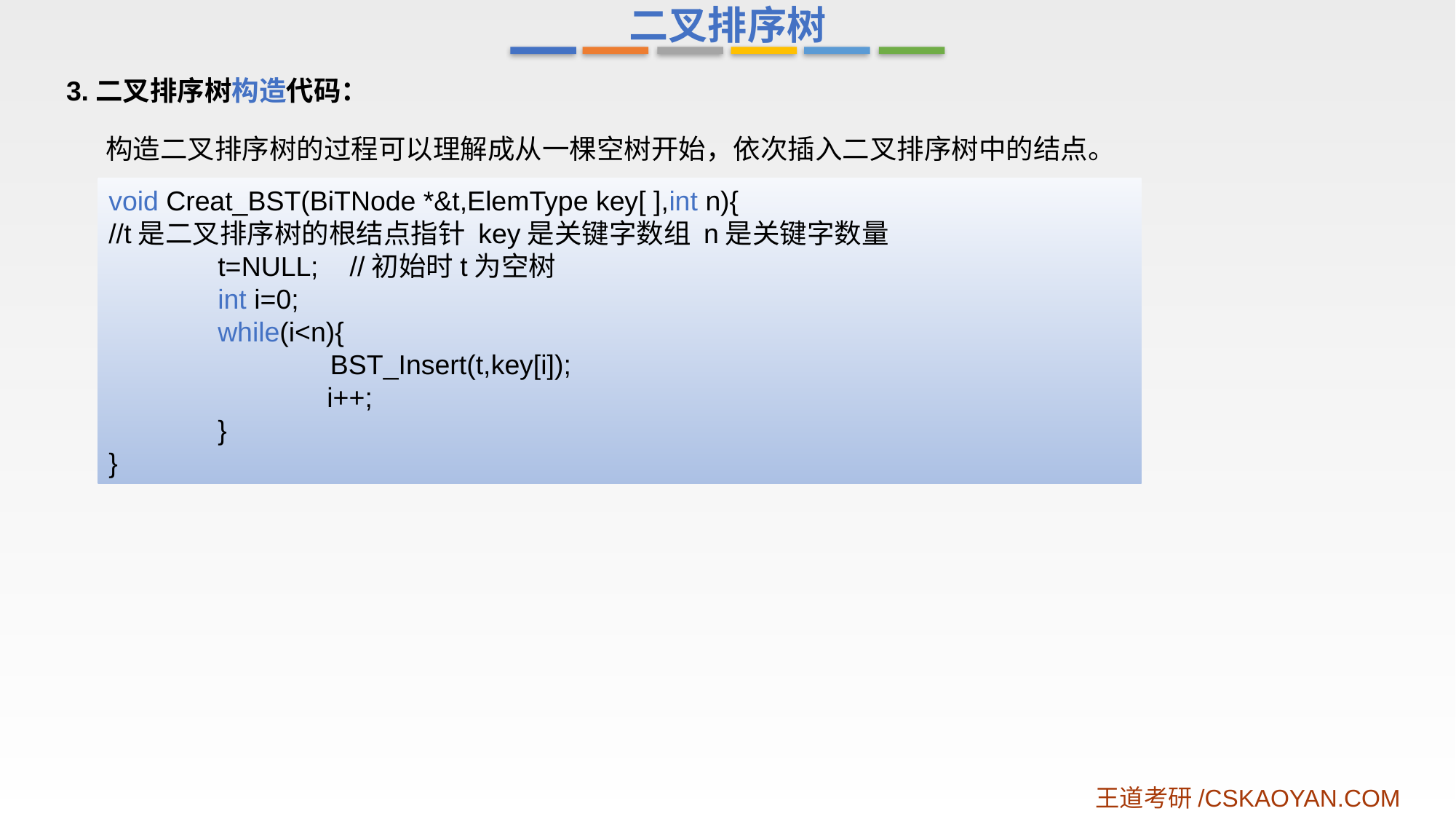

二叉排序树

3.二叉排序树构造代码：
构造二叉排序树的过程可以理解成从一棵空树开始，依次插入二叉排序树中的结点。
void Creat_BST(BiTNode *&t,ElemType key[ ],int n){
//t是二叉排序树的根结点指针 key是关键字数组 n是关键字数量
	t=NULL;	   //初始时t为空树
	int i=0;
	while(i<n){
                             BST_Insert(t,key[i]);
		i++;
	}
}
王道考研/CSKAOYAN.COM